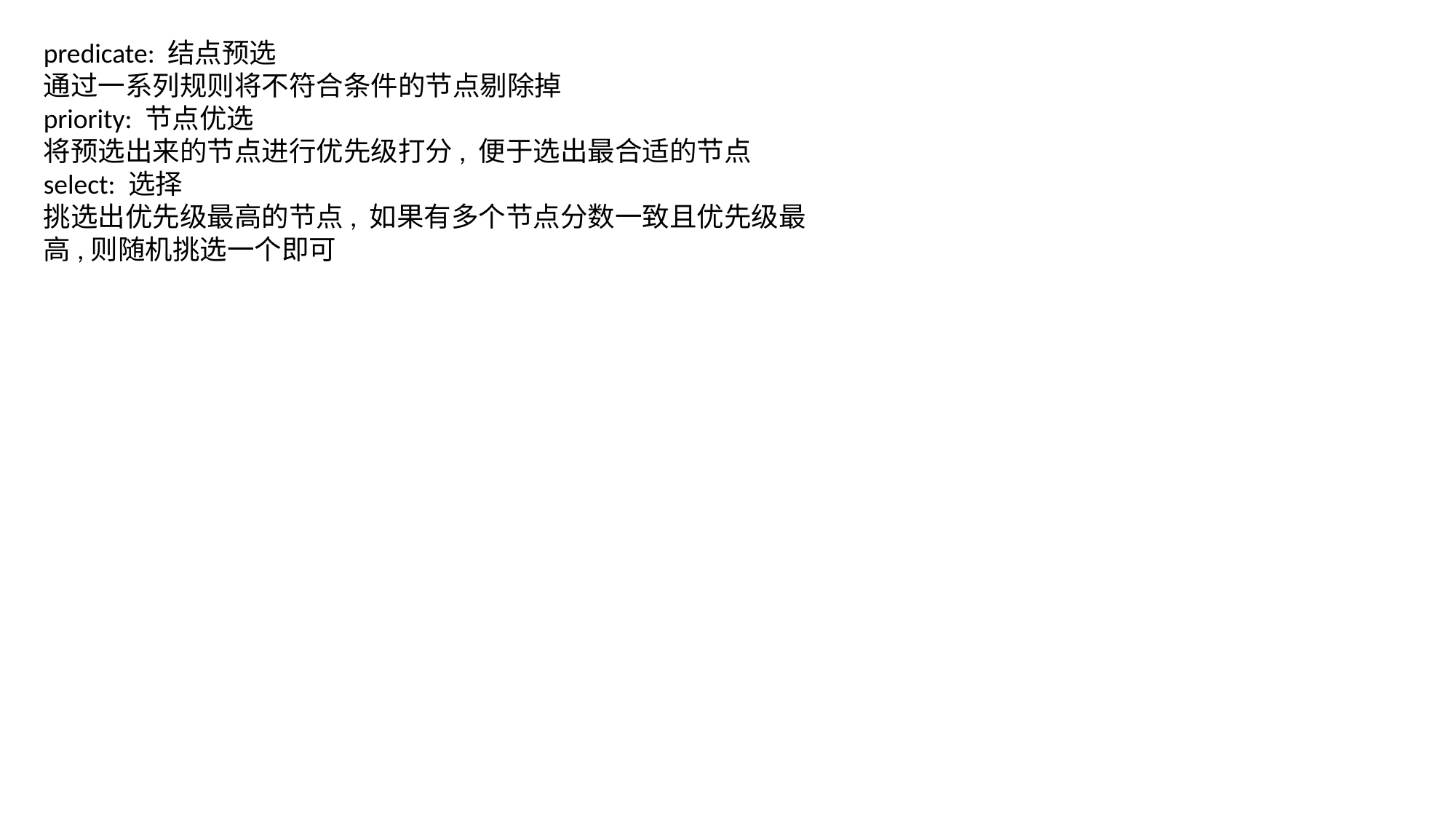

predicate: 结点预选
通过一系列规则将不符合条件的节点剔除掉
priority: 节点优选
将预选出来的节点进行优先级打分, 便于选出最合适的节点
select: 选择
挑选出优先级最高的节点, 如果有多个节点分数一致且优先级最高,则随机挑选一个即可